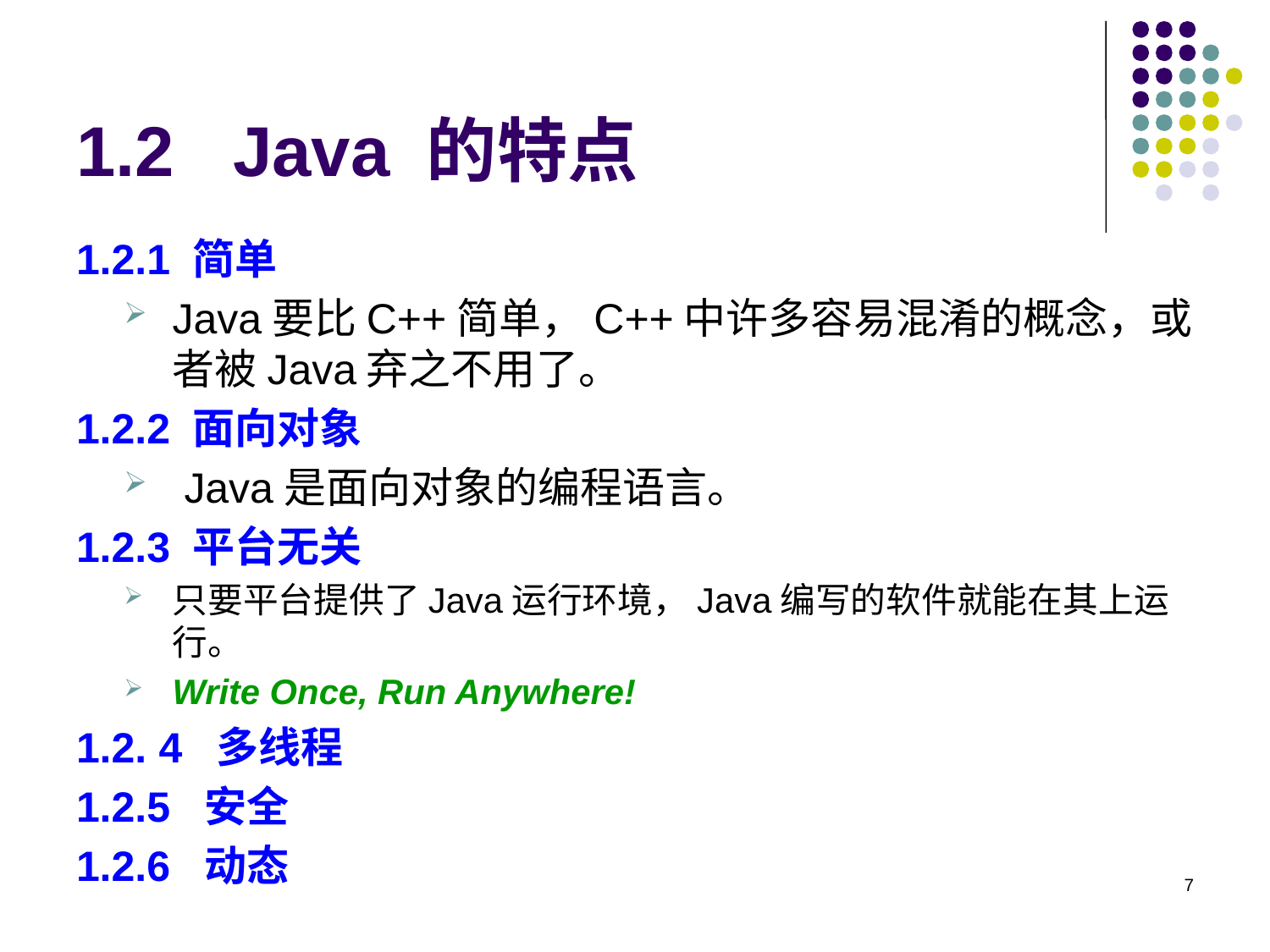

# 1.2   Java 的特点
1.2.1 简单
Java要比C++简单，C++中许多容易混淆的概念，或者被Java弃之不用了。
1.2.2 面向对象
 Java是面向对象的编程语言。
1.2.3 平台无关
只要平台提供了Java运行环境，Java编写的软件就能在其上运行。
Write Once, Run Anywhere!
1.2. 4  多线程
1.2.5  安全
1.2.6  动态

7